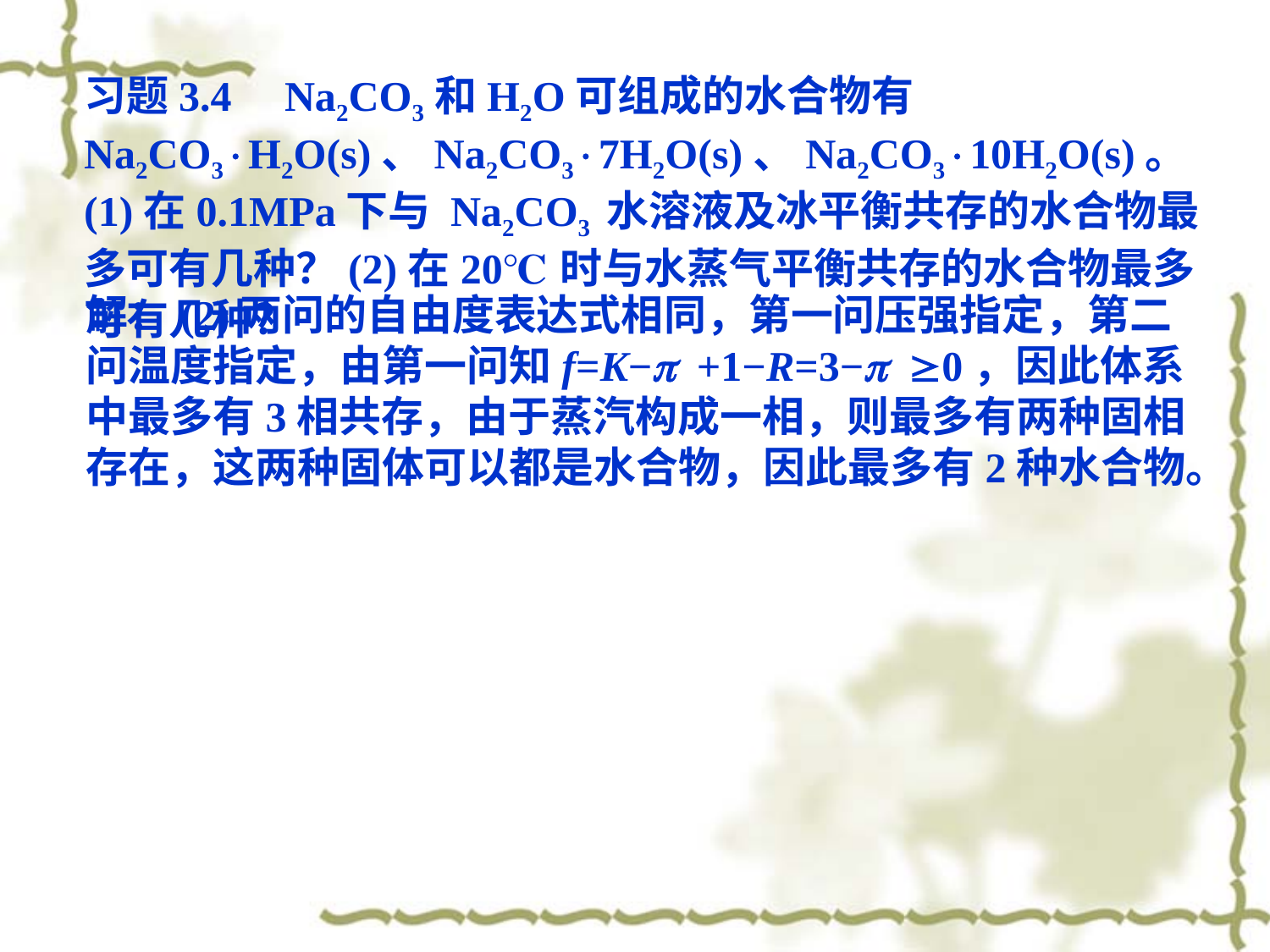

习题3.4     Na2CO3和H2O可组成的水合物有Na2CO3⋅H2O(s)、Na2CO3⋅7H2O(s)、Na2CO3⋅10H2O(s)。 (1)在0.1MPa下与 Na2CO3 水溶液及冰平衡共存的水合物最多可有几种？(2)在20℃时与水蒸气平衡共存的水合物最多可有几种？
解：(2)两问的自由度表达式相同，第一问压强指定，第二问温度指定，由第一问知f=K−π +1−R=3−π ≥0，因此体系中最多有3相共存，由于蒸汽构成一相，则最多有两种固相存在，这两种固体可以都是水合物，因此最多有2种水合物。